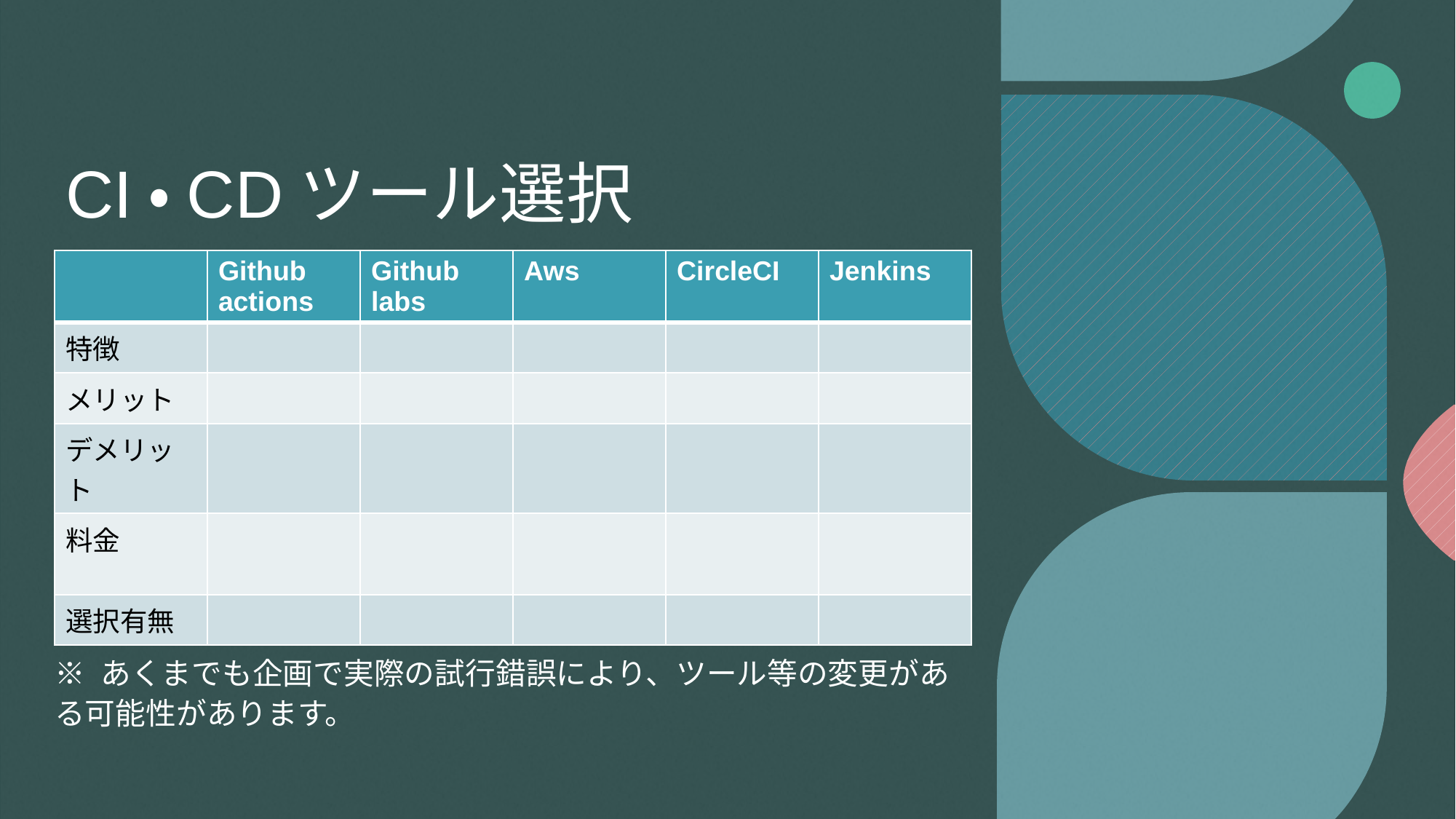

# CI・CDツール選択
|  | Github actions | Github labs | Aws | CircleCI | Jenkins |
| --- | --- | --- | --- | --- | --- |
| 特徴 |  |  |  |  |  |
| メリット |  |  |  |  |  |
| デメリット |  |  |  |  |  |
| 料金 |  |  |  |  |  |
| 選択有無 |  |  |  |  |  |
※ あくまでも企画で実際の試行錯誤により、ツール等の変更がある可能性があります。